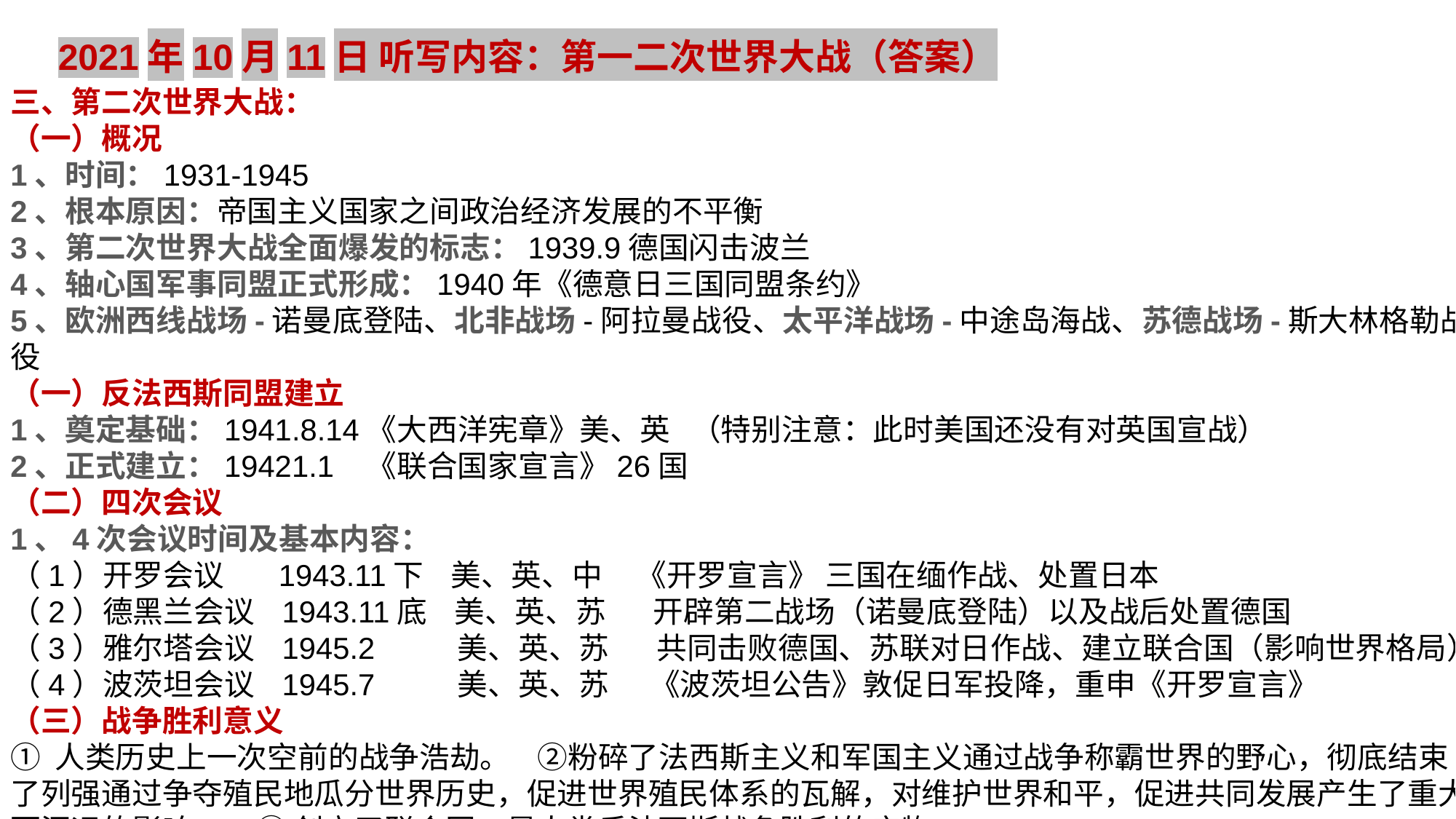

2021年10月11日 听写内容：第一二次世界大战（答案）
三、第二次世界大战：
（一）概况
1、时间：1931-1945
2、根本原因：帝国主义国家之间政治经济发展的不平衡
3、第二次世界大战全面爆发的标志：1939.9德国闪击波兰
4、轴心国军事同盟正式形成：1940年《德意日三国同盟条约》
5、欧洲西线战场-诺曼底登陆、北非战场-阿拉曼战役、太平洋战场-中途岛海战、苏德战场-斯大林格勒战役
（一）反法西斯同盟建立
1、奠定基础：1941.8.14《大西洋宪章》美、英   （特别注意：此时美国还没有对英国宣战）
2、正式建立：19421.1   《联合国家宣言》26国
（二）四次会议
1、4次会议时间及基本内容：
（1）开罗会议       1943.11下    美、英、中     《开罗宣言》 三国在缅作战、处置日本
（2）德黑兰会议   1943.11底    美、英、苏       开辟第二战场（诺曼底登陆）以及战后处置德国
（3）雅尔塔会议   1945.2         美、英、苏       共同击败德国、苏联对日作战、建立联合国（影响世界格局）
（4）波茨坦会议   1945.7         美、英、苏      《波茨坦公告》敦促日军投降，重申《开罗宣言》
（三）战争胜利意义
① 人类历史上一次空前的战争浩劫。    ②粉碎了法西斯主义和军国主义通过战争称霸世界的野心，彻底结束了列强通过争夺殖民地瓜分世界历史，促进世界殖民体系的瓦解，对维护世界和平，促进共同发展产生了重大而深远的影响。     ③ 创立了联合国，是人类反法西斯战争胜利的产物。